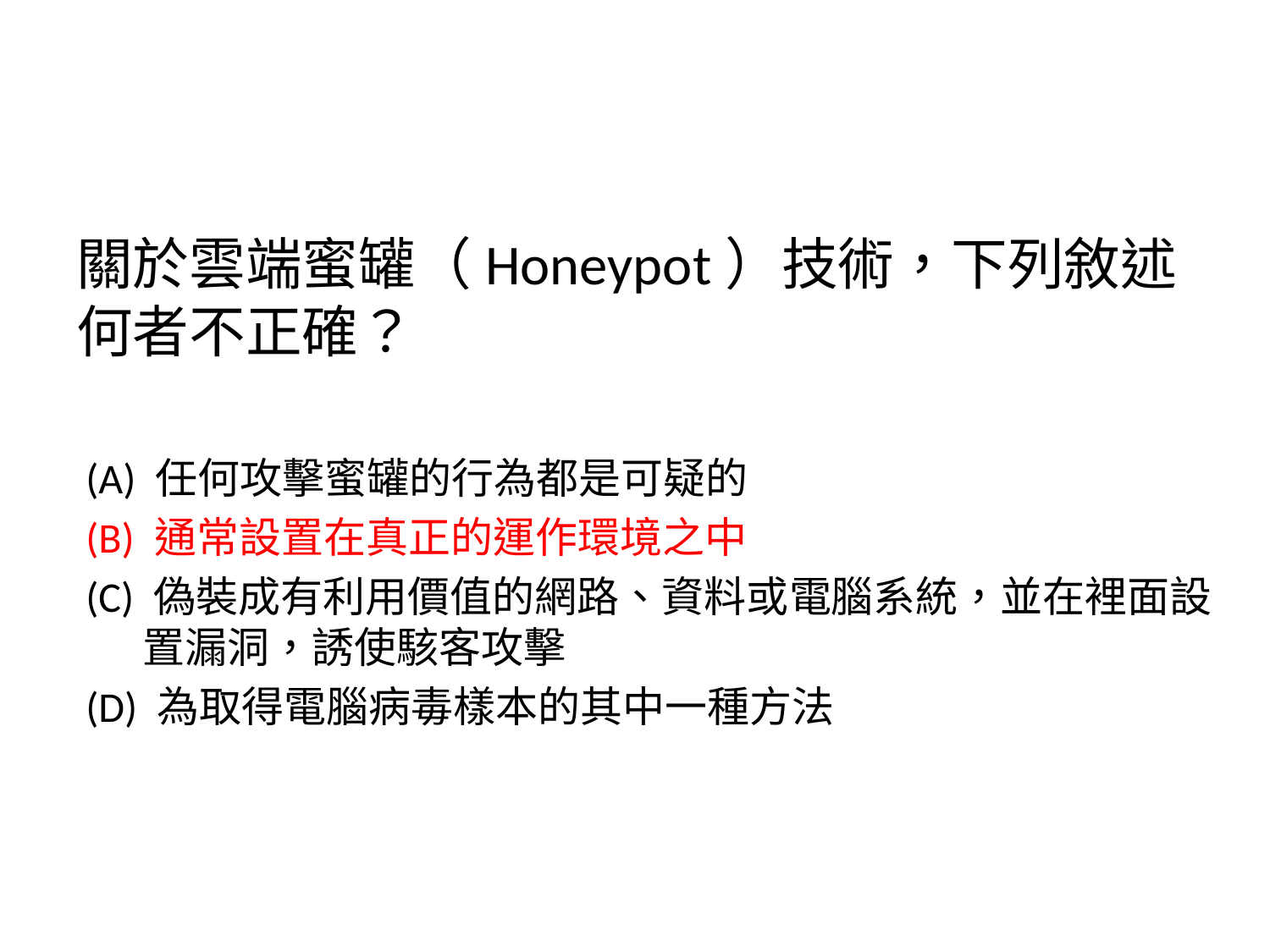

關於雲端蜜罐（Honeypot）技術，下列敘述何者不正確？

 (A) 任何攻擊蜜罐的行為都是可疑的
 (B) 通常設置在真正的運作環境之中
 (C) 偽裝成有利用價值的網路、資料或電腦系統，並在裡面設
       置漏洞，誘使駭客攻擊
 (D) 為取得電腦病毒樣本的其中一種方法